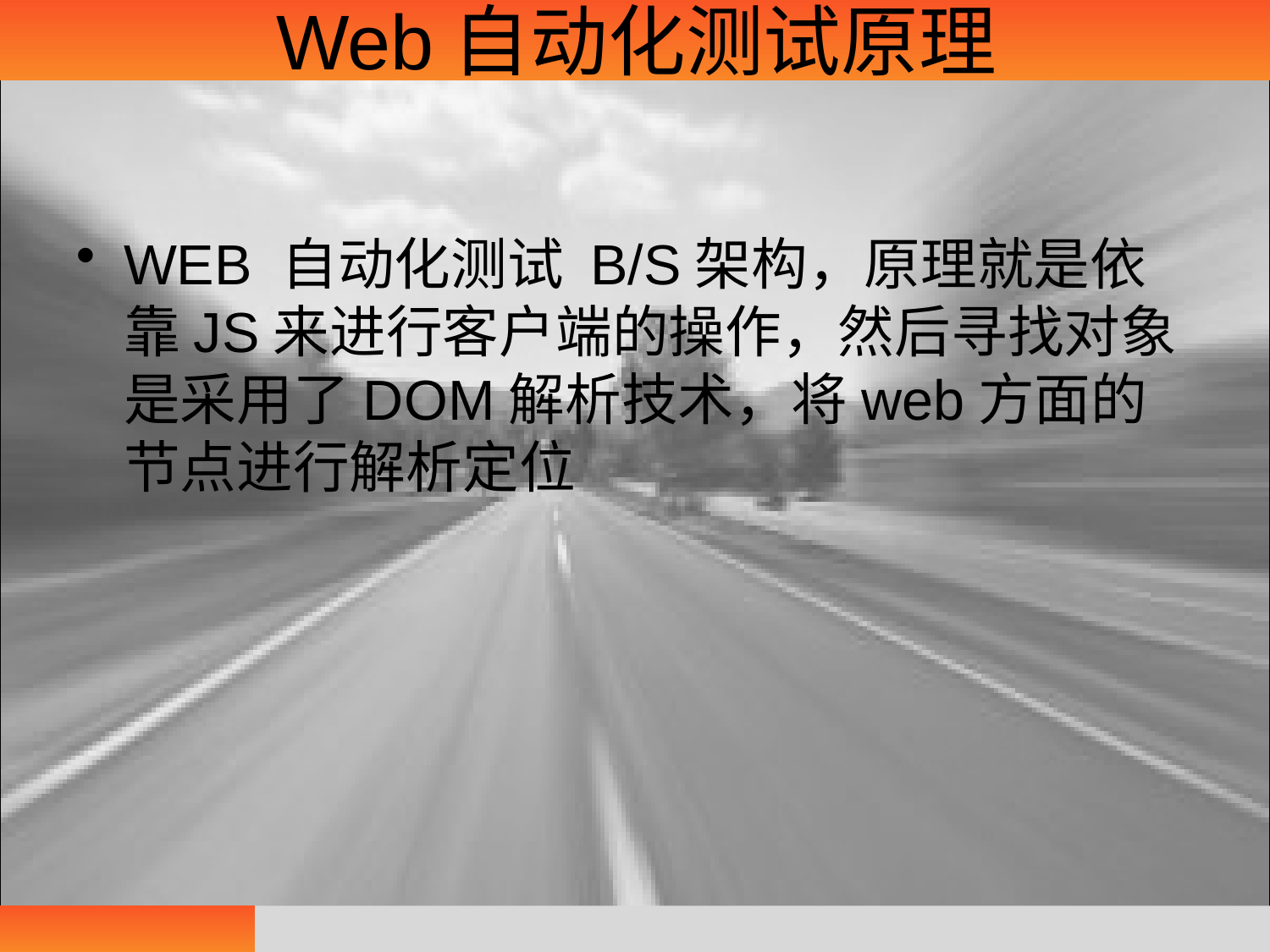

# Web自动化测试原理
WEB 自动化测试 B/S架构，原理就是依靠JS来进行客户端的操作，然后寻找对象是采用了DOM解析技术，将web方面的节点进行解析定位